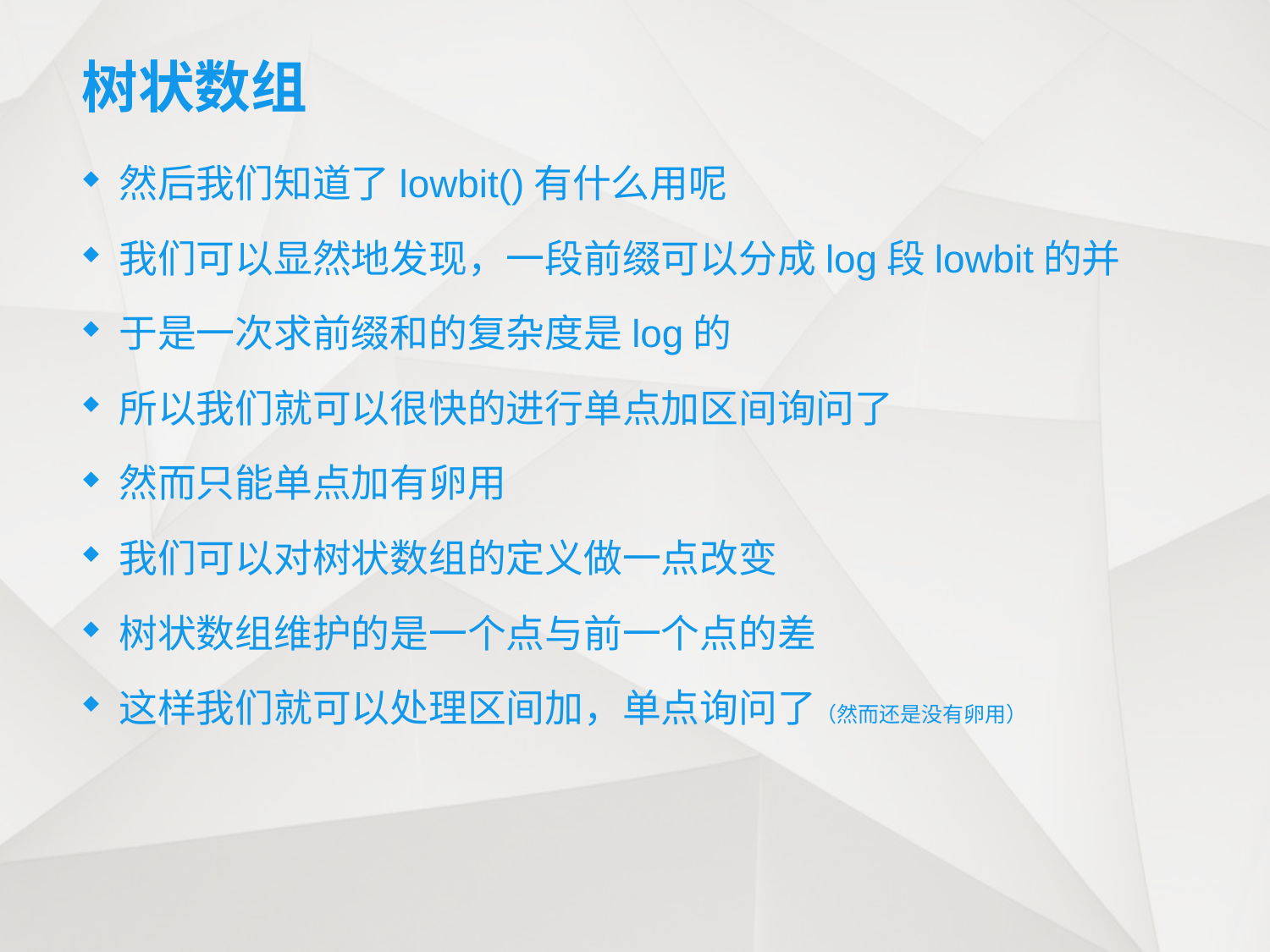

# 树状数组
然后我们知道了lowbit()有什么用呢
我们可以显然地发现，一段前缀可以分成log段lowbit的并
于是一次求前缀和的复杂度是log的
所以我们就可以很快的进行单点加区间询问了
然而只能单点加有卵用
我们可以对树状数组的定义做一点改变
树状数组维护的是一个点与前一个点的差
这样我们就可以处理区间加，单点询问了（然而还是没有卵用）